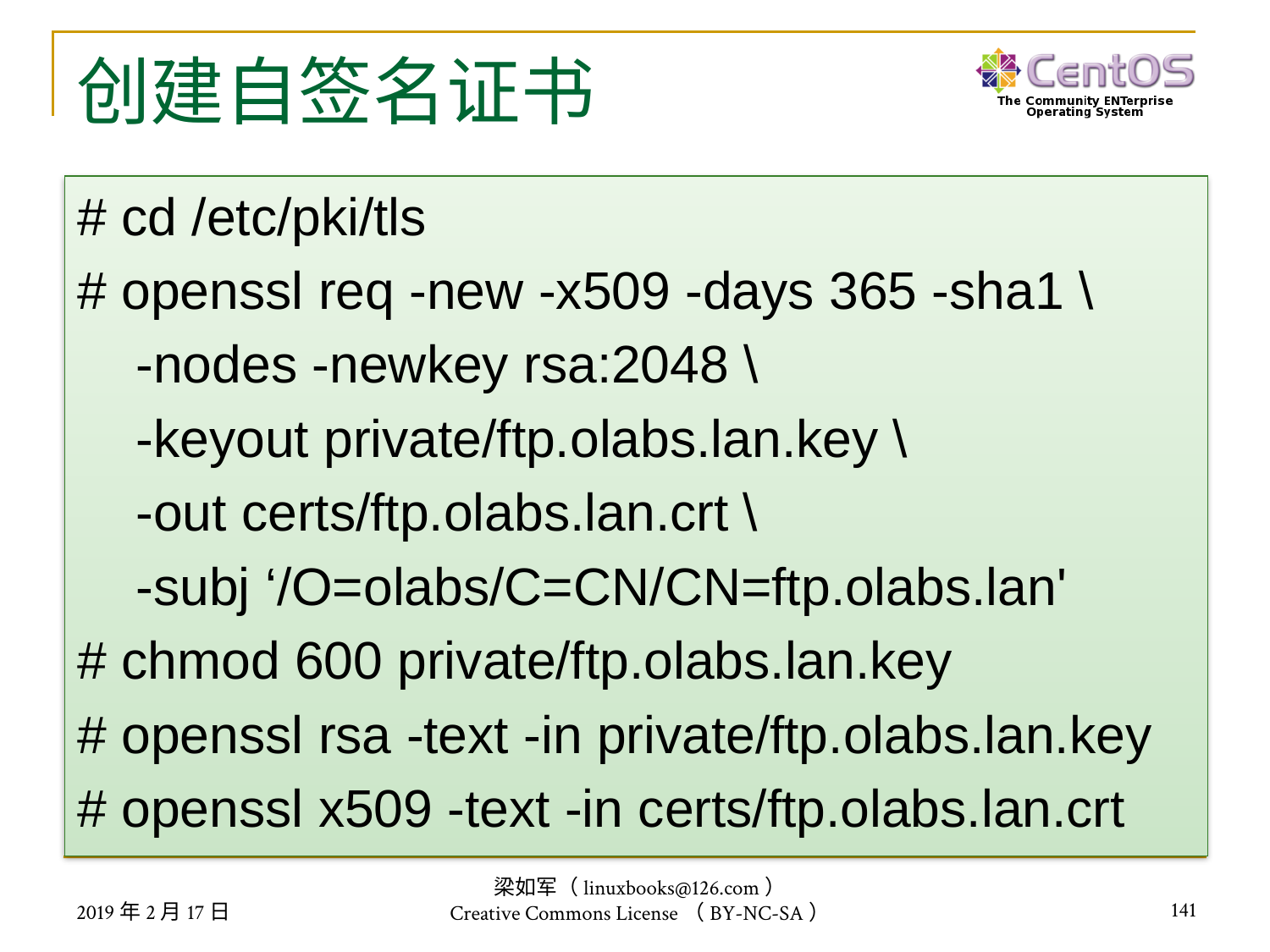

# 创建自签名证书
# cd /etc/pki/tls
# openssl req -new -x509 -days 365 -sha1 \
    -nodes -newkey rsa:2048 \
    -keyout private/ftp.olabs.lan.key \
    -out certs/ftp.olabs.lan.crt \
    -subj ‘/O=olabs/C=CN/CN=ftp.olabs.lan'
# chmod 600 private/ftp.olabs.lan.key
# openssl rsa -text -in private/ftp.olabs.lan.key
# openssl x509 -text -in certs/ftp.olabs.lan.crt
141
2019年2月17日
梁如军（linuxbooks@126.com）
Creative Commons License（BY-NC-SA）